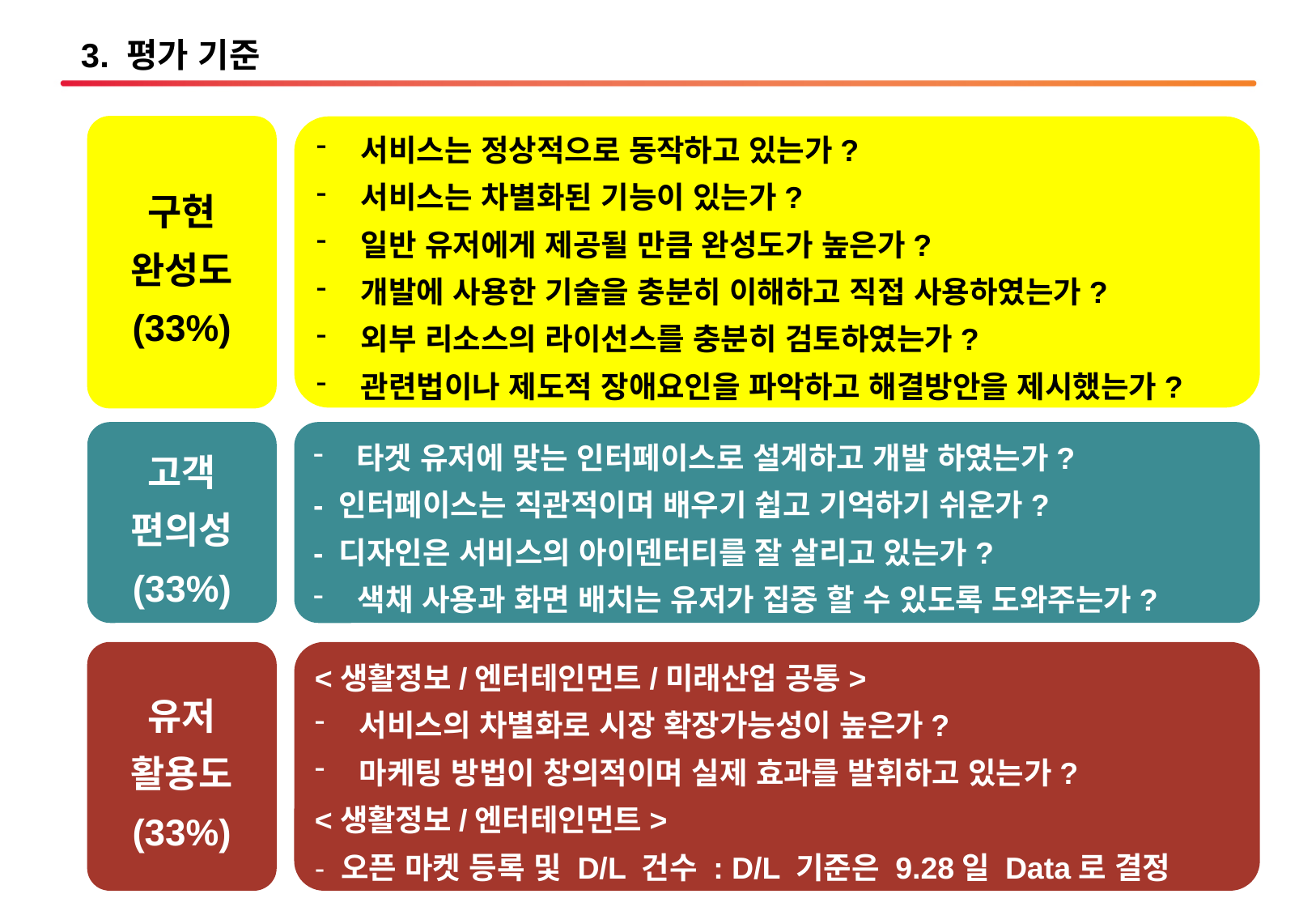

3. 평가 기준
구현
완성도
(33%)
 서비스는 정상적으로 동작하고 있는가?
 서비스는 차별화된 기능이 있는가?
 일반 유저에게 제공될 만큼 완성도가 높은가?
 개발에 사용한 기술을 충분히 이해하고 직접 사용하였는가?
 외부 리소스의 라이선스를 충분히 검토하였는가?
 관련법이나 제도적 장애요인을 파악하고 해결방안을 제시했는가?
고객
편의성
(33%)
 타겟 유저에 맞는 인터페이스로 설계하고 개발 하였는가?
- 인터페이스는 직관적이며 배우기 쉽고 기억하기 쉬운가?
- 디자인은 서비스의 아이덴터티를 잘 살리고 있는가?
 색채 사용과 화면 배치는 유저가 집중 할 수 있도록 도와주는가?
유저
활용도
(33%)
<생활정보/엔터테인먼트/미래산업 공통>
 서비스의 차별화로 시장 확장가능성이 높은가?
 마케팅 방법이 창의적이며 실제 효과를 발휘하고 있는가?
<생활정보/엔터테인먼트>
- 오픈 마켓 등록 및 D/L 건수 : D/L 기준은 9.28일 Data로 결정